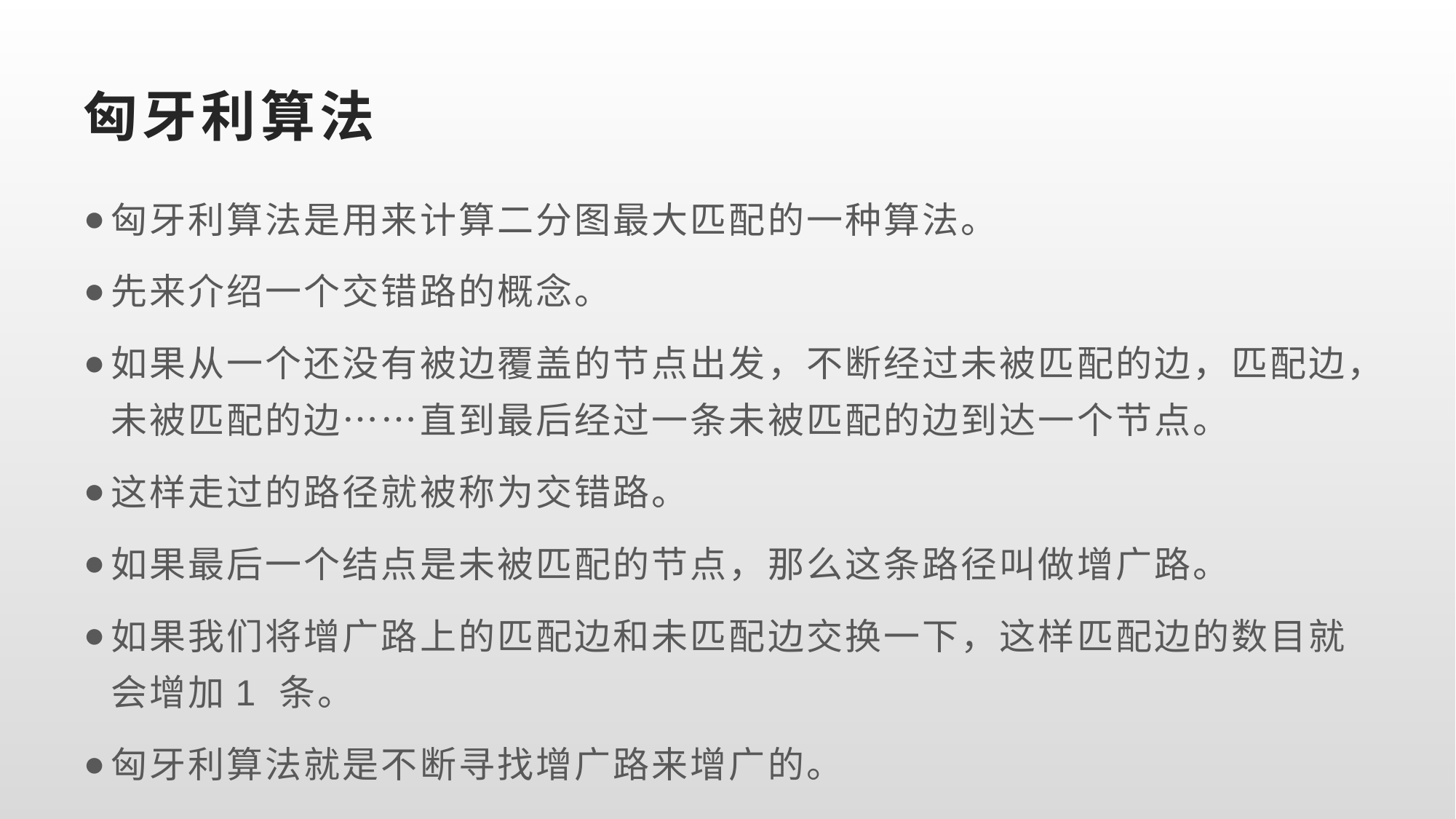

# 匈牙利算法
匈牙利算法是用来计算二分图最大匹配的一种算法。
先来介绍一个交错路的概念。
如果从一个还没有被边覆盖的节点出发，不断经过未被匹配的边，匹配边，未被匹配的边……直到最后经过一条未被匹配的边到达一个节点。
这样走过的路径就被称为交错路。
如果最后一个结点是未被匹配的节点，那么这条路径叫做增广路。
如果我们将增广路上的匹配边和未匹配边交换一下，这样匹配边的数目就会增加1 条。
匈牙利算法就是不断寻找增广路来增广的。